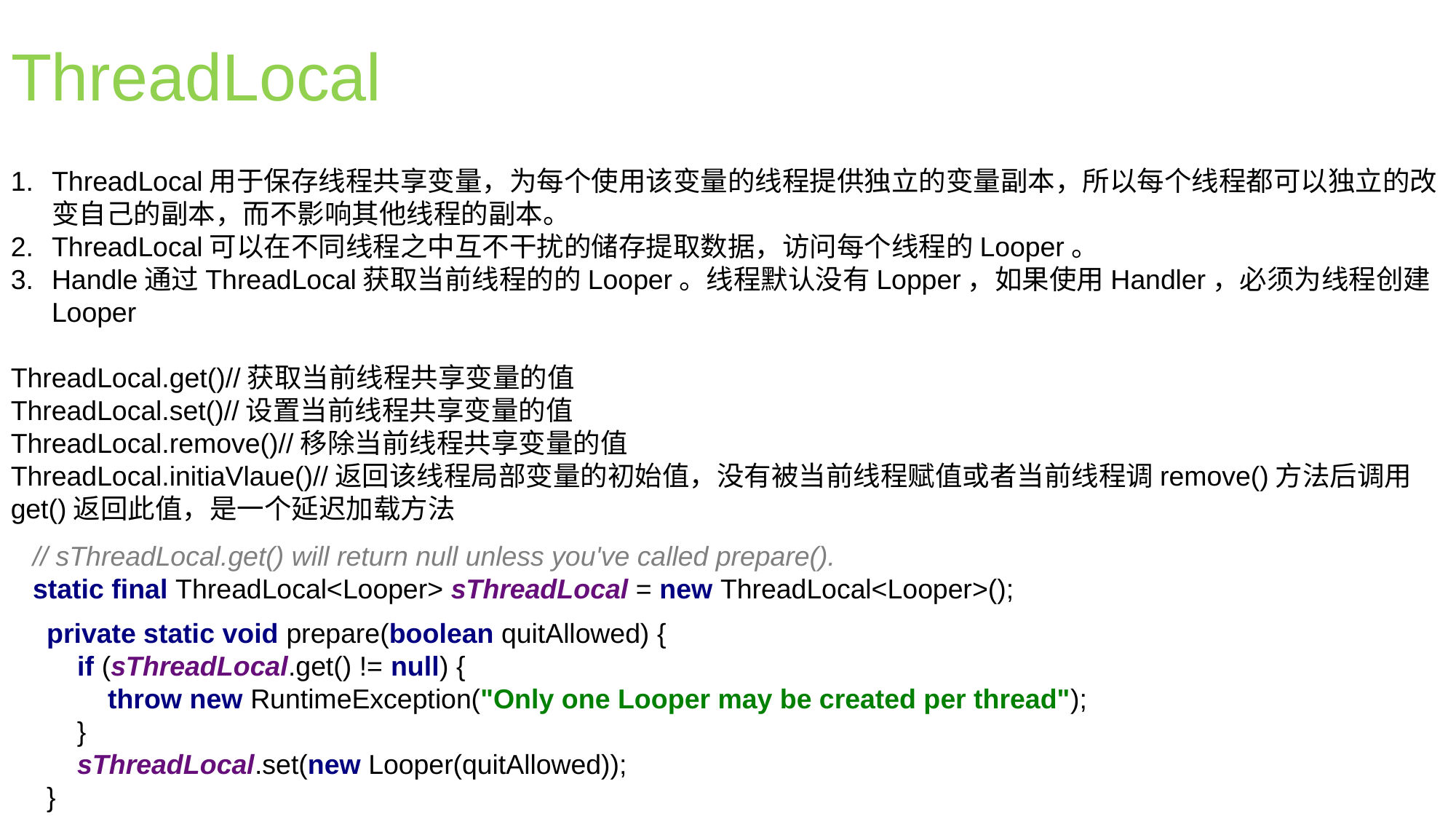

# ThreadLocal
ThreadLocal用于保存线程共享变量，为每个使用该变量的线程提供独立的变量副本，所以每个线程都可以独立的改变自己的副本，而不影响其他线程的副本。
ThreadLocal可以在不同线程之中互不干扰的储存提取数据，访问每个线程的Looper。
Handle通过ThreadLocal获取当前线程的的Looper。线程默认没有Lopper，如果使用Handler，必须为线程创建Looper

ThreadLocal.get()//获取当前线程共享变量的值
ThreadLocal.set()//设置当前线程共享变量的值
ThreadLocal.remove()//移除当前线程共享变量的值
ThreadLocal.initiaVlaue()//返回该线程局部变量的初始值，没有被当前线程赋值或者当前线程调remove()方法后调用get()返回此值，是一个延迟加载方法

// sThreadLocal.get() will return null unless you've called prepare().
static final ThreadLocal<Looper> sThreadLocal = new ThreadLocal<Looper>();
private static void prepare(boolean quitAllowed) {
    if (sThreadLocal.get() != null) {
        throw new RuntimeException("Only one Looper may be created per thread");
    }
    sThreadLocal.set(new Looper(quitAllowed));
}